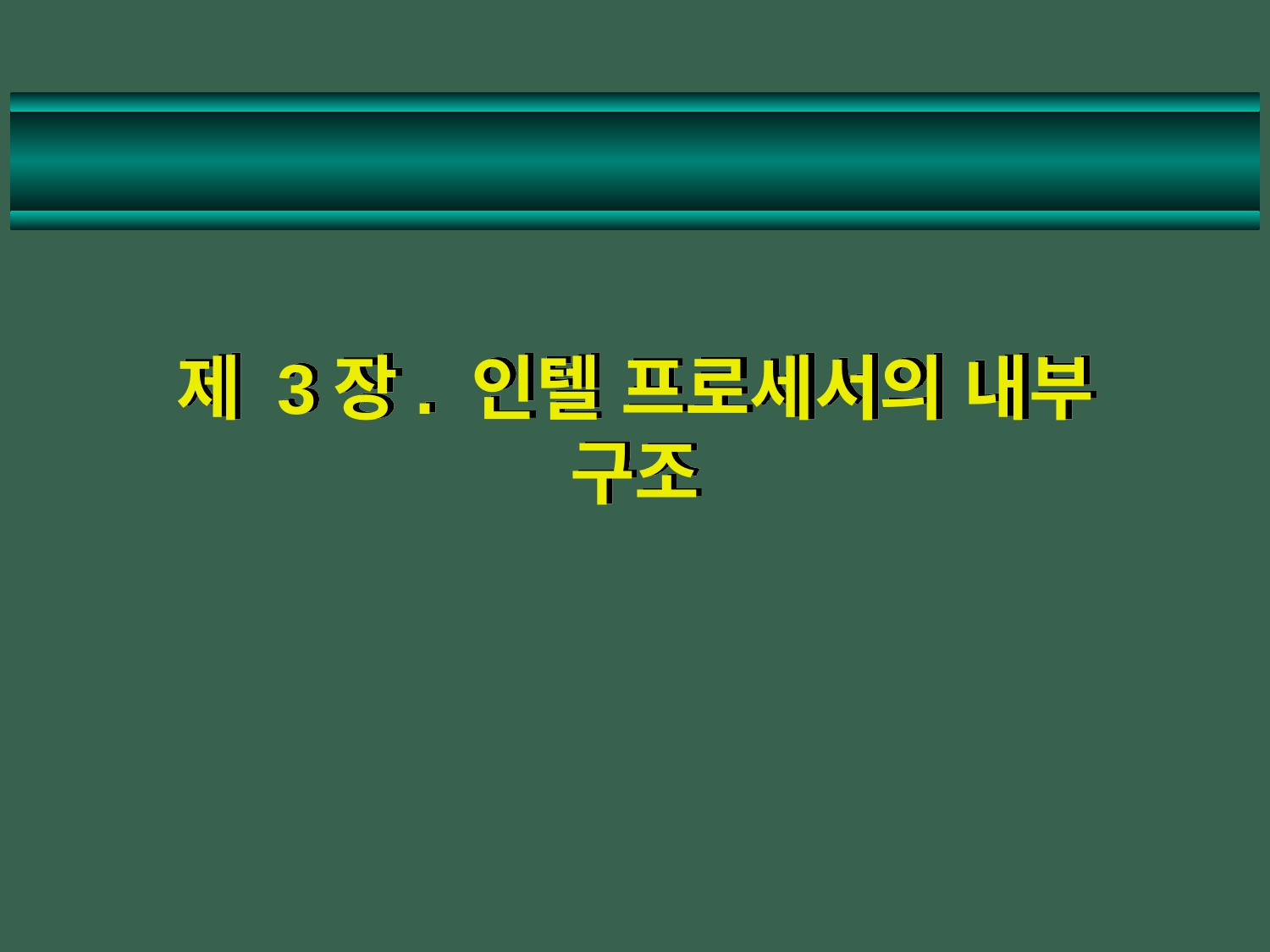

# 제 3장. 인텔 프로세서의 내부 구조